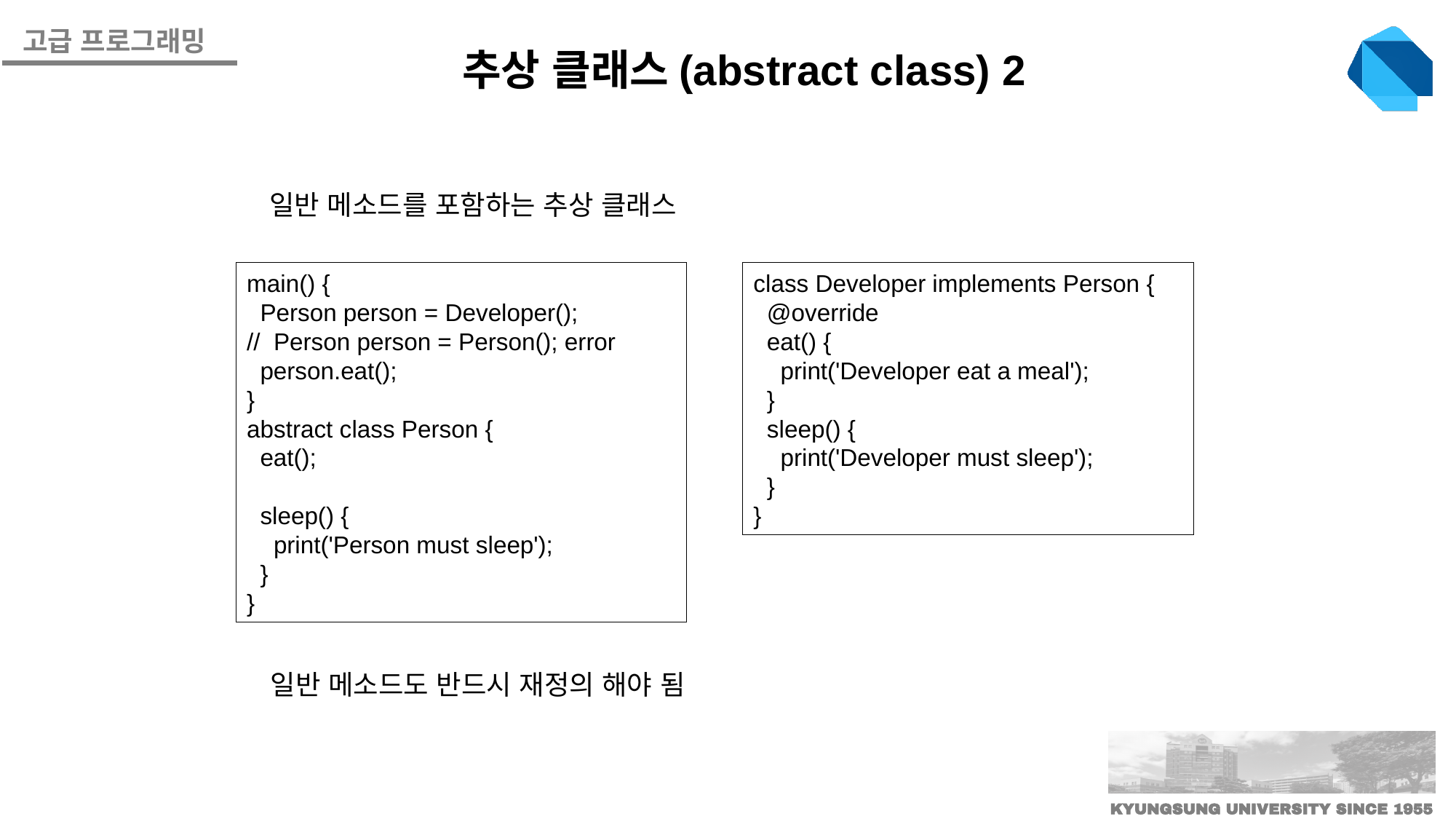

추상 클래스(abstract class) 2
일반 메소드를 포함하는 추상 클래스
main() {
  Person person = Developer();
//  Person person = Person(); error
  person.eat();
}
abstract class Person {
  eat();

  sleep() {
    print('Person must sleep');
  }
}
class Developer implements Person {
  @override
  eat() {
    print('Developer eat a meal');
  }
  sleep() {
    print('Developer must sleep');
  }
}
일반 메소드도 반드시 재정의 해야 됨